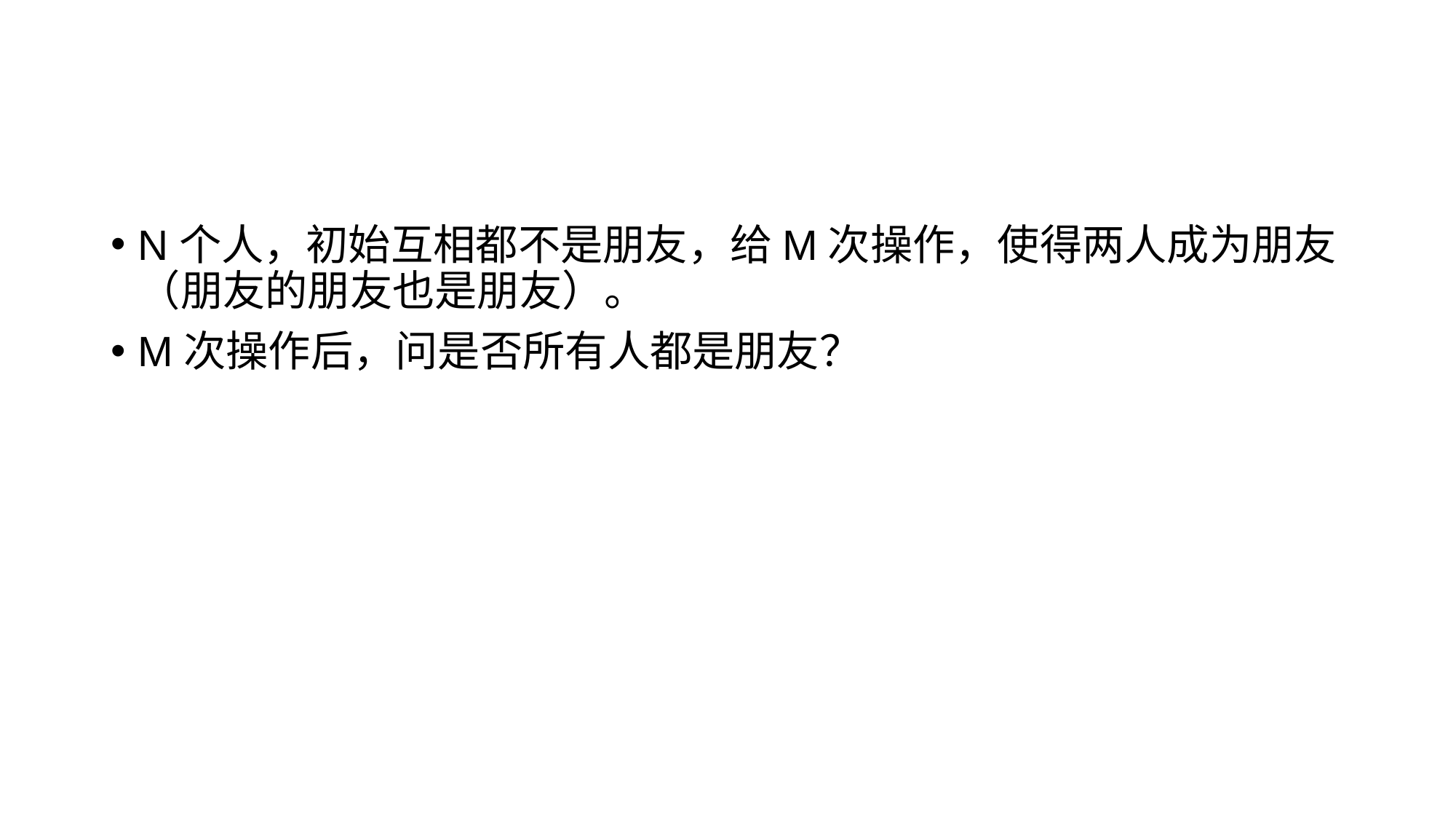

#
N个人，初始互相都不是朋友，给M次操作，使得两人成为朋友（朋友的朋友也是朋友）。
M次操作后，问是否所有人都是朋友？